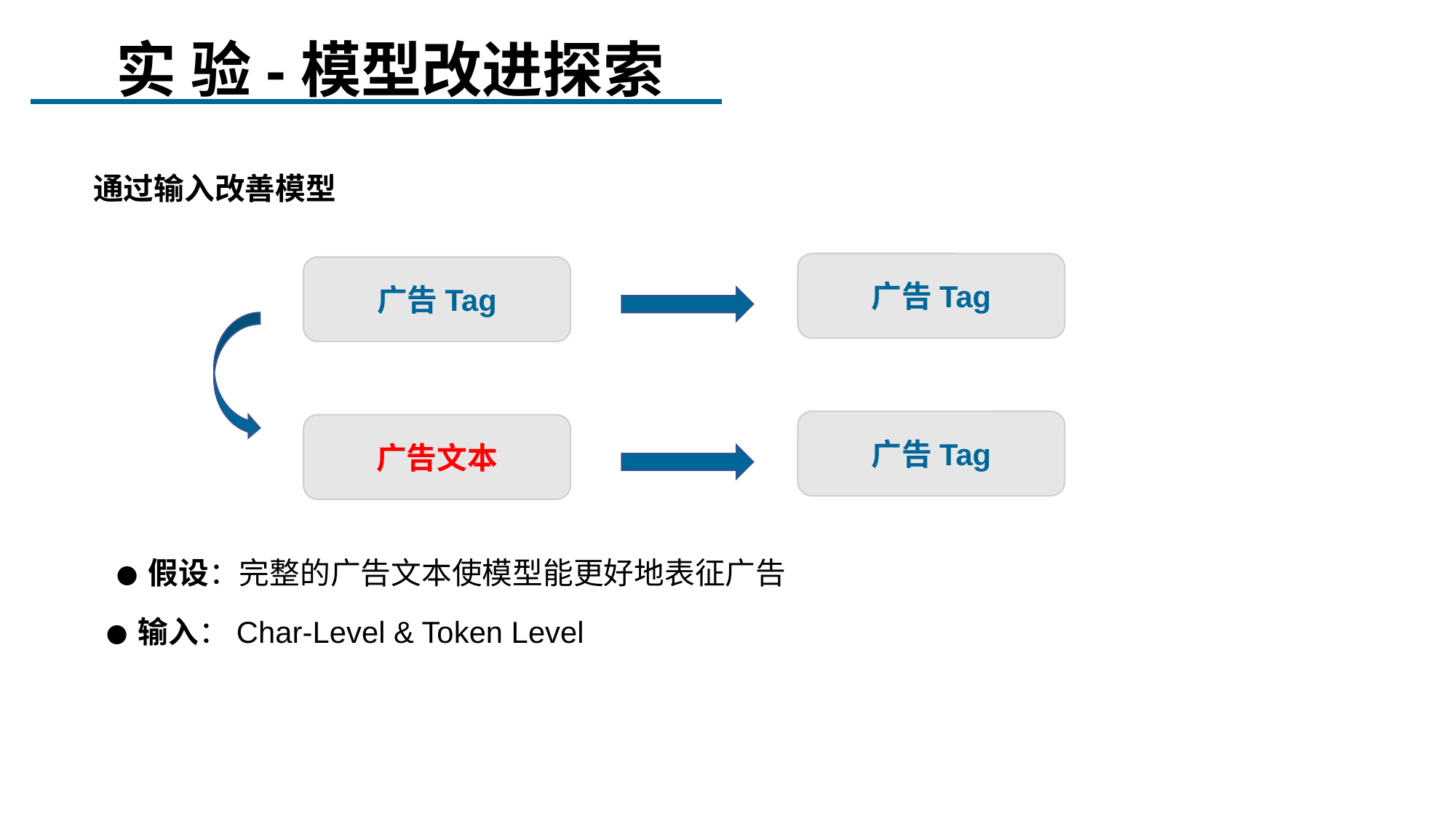

实 验-模型改进探索
通过输入改善模型
广告Tag
广告Tag

广告Tag
广告文本

● 假设：完整的广告文本使模型能更好地表征广告
● 输入：Char-Level & Token Level